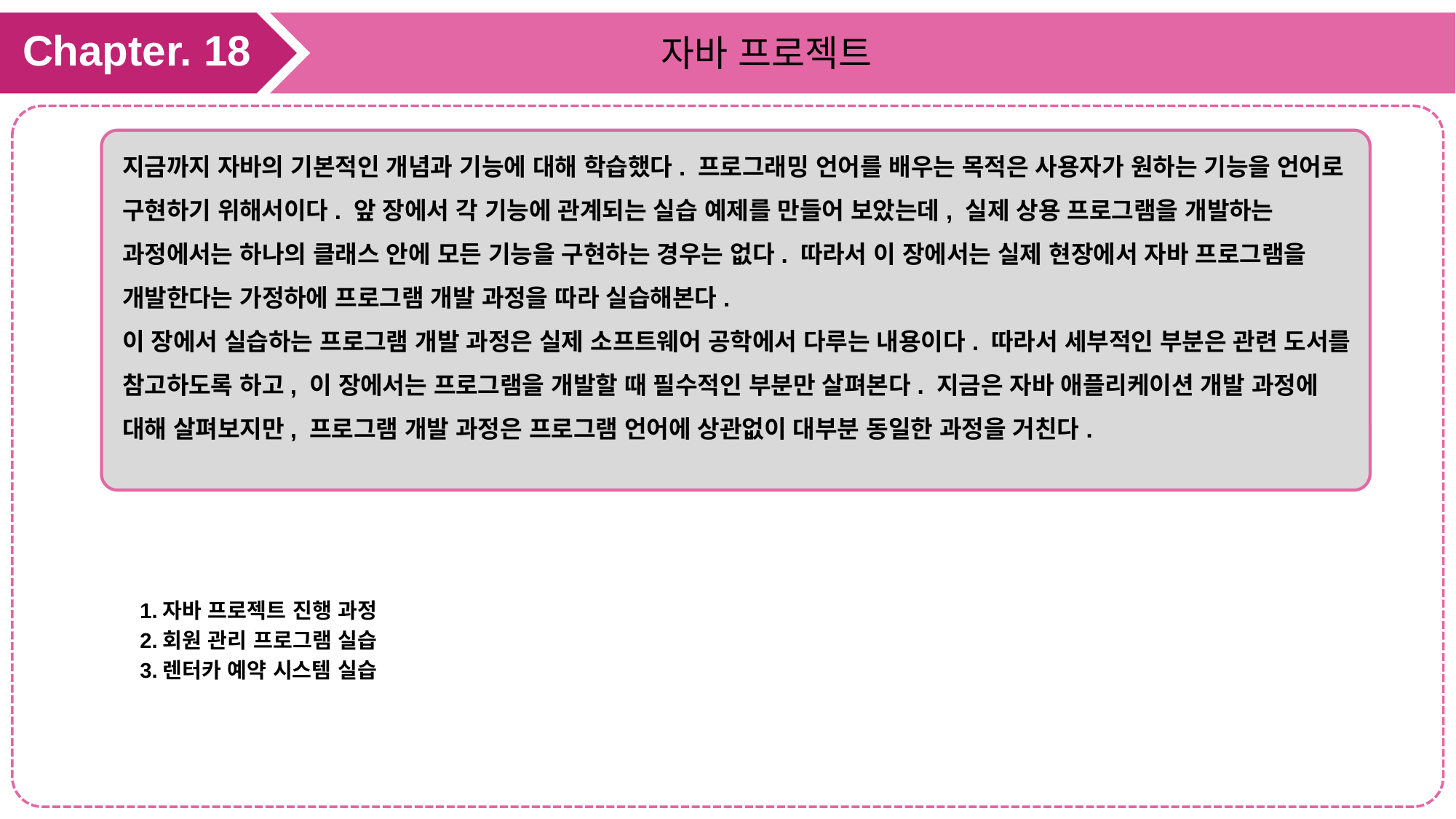

Chapter. 18
자바 프로젝트

지금까지 자바의 기본적인 개념과 기능에 대해 학습했다. 프로그래밍 언어를 배우는 목적은 사용자가 원하는 기능을 언어로 구현하기 위해서이다. 앞 장에서 각 기능에 관계되는 실습 예제를 만들어 보았는데, 실제 상용 프로그램을 개발하는 과정에서는 하나의 클래스 안에 모든 기능을 구현하는 경우는 없다. 따라서 이 장에서는 실제 현장에서 자바 프로그램을 개발한다는 가정하에 프로그램 개발 과정을 따라 실습해본다.
이 장에서 실습하는 프로그램 개발 과정은 실제 소프트웨어 공학에서 다루는 내용이다. 따라서 세부적인 부분은 관련 도서를 참고하도록 하고, 이 장에서는 프로그램을 개발할 때 필수적인 부분만 살펴본다. 지금은 자바 애플리케이션 개발 과정에 대해 살펴보지만, 프로그램 개발 과정은 프로그램 언어에 상관없이 대부분 동일한 과정을 거친다.
1.자바 프로젝트 진행 과정
2.회원 관리 프로그램 실습
3.렌터카 예약 시스템 실습